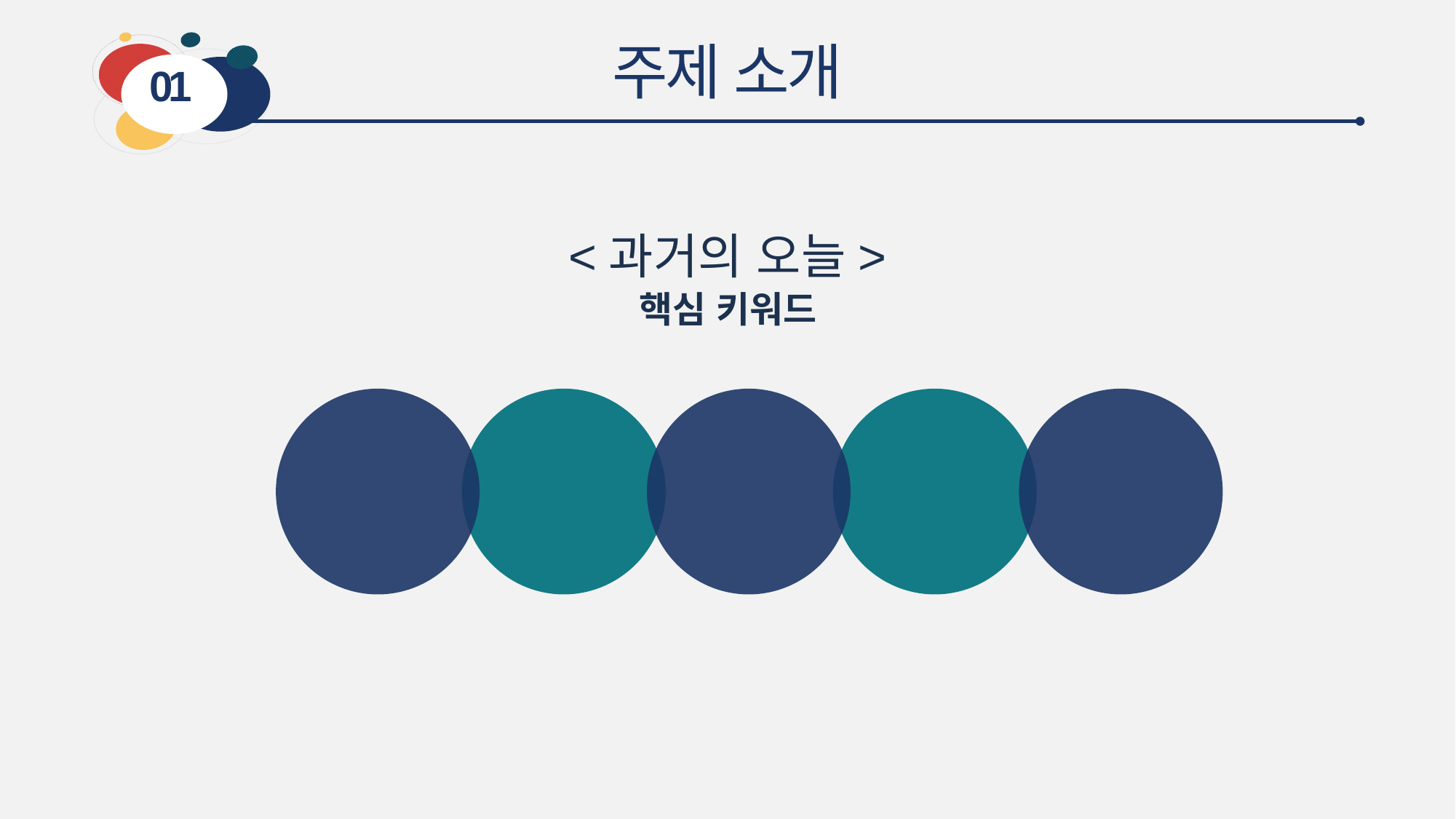

주제 소개
01
<과거의 오늘>
핵심 키워드
영어ver. 제공
역사 인물
한국사
능동적
학습
일기